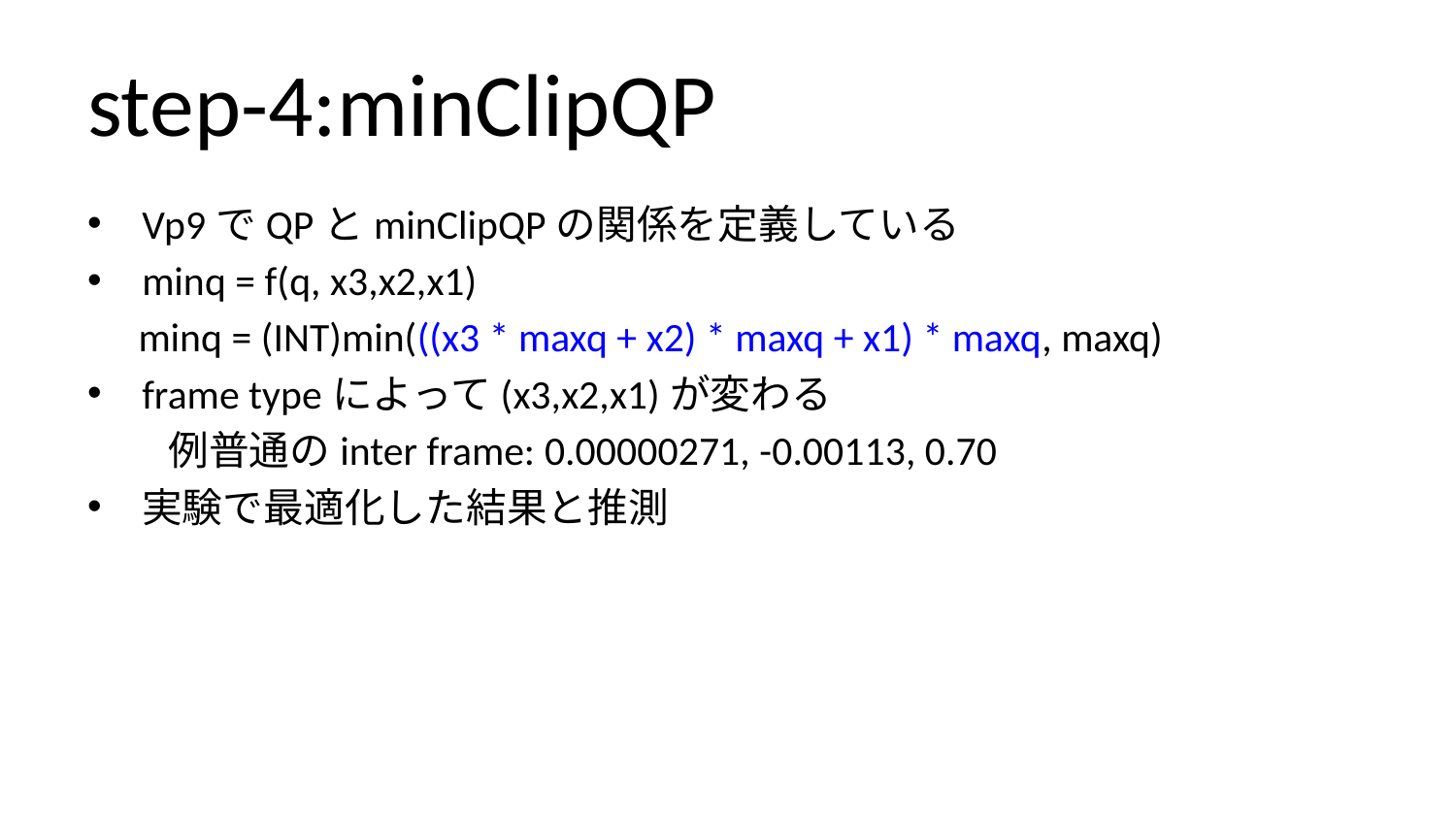

# step-4:minClipQP
Vp9でQPとminClipQPの関係を定義している
minq = f(q, x3,x2,x1)
       minq = (INT)min(((x3 * maxq + x2) * maxq + x1) * maxq, maxq)
frame typeによって(x3,x2,x1)が変わる
　　例普通のinter frame: 0.00000271, -0.00113, 0.70
実験で最適化した結果と推測